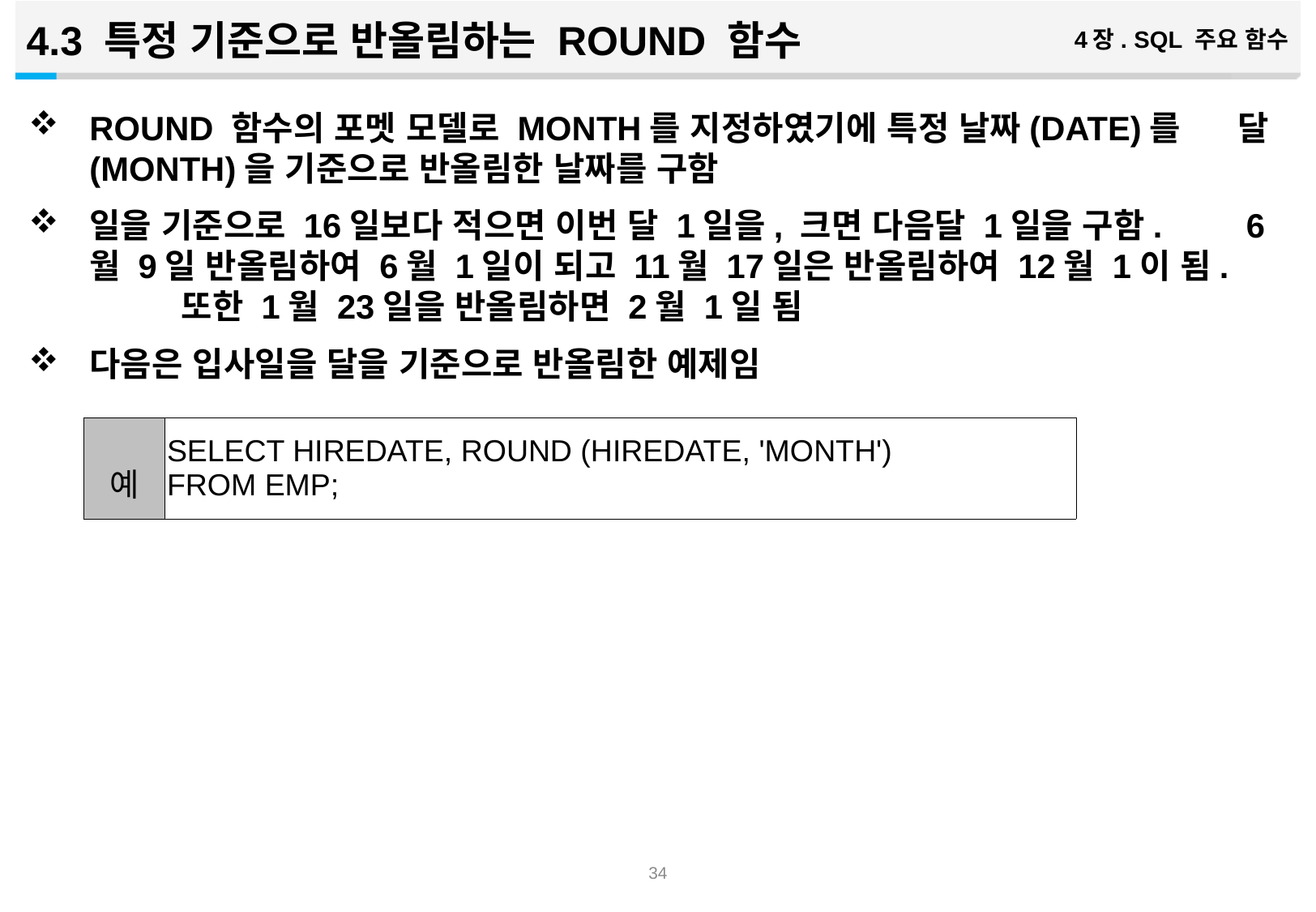

4.3 특정 기준으로 반올림하는 ROUND 함수
4장. SQL 주요 함수
ROUND 함수의 포멧 모델로 MONTH를 지정하였기에 특정 날짜(DATE)를      달(MONTH)을 기준으로 반올림한 날짜를 구함
일을 기준으로 16일보다 적으면 이번 달 1일을, 크면 다음달 1일을 구함.         6월 9일 반올림하여 6월 1일이 되고 11월 17일은 반올림하여 12월 1이 됨.                또한 1월 23일을 반올림하면 2월 1일 됨
다음은 입사일을 달을 기준으로 반올림한 예제임
| 예 | SELECT HIREDATE, ROUND (HIREDATE, 'MONTH') FROM EMP; |
| --- | --- |
34